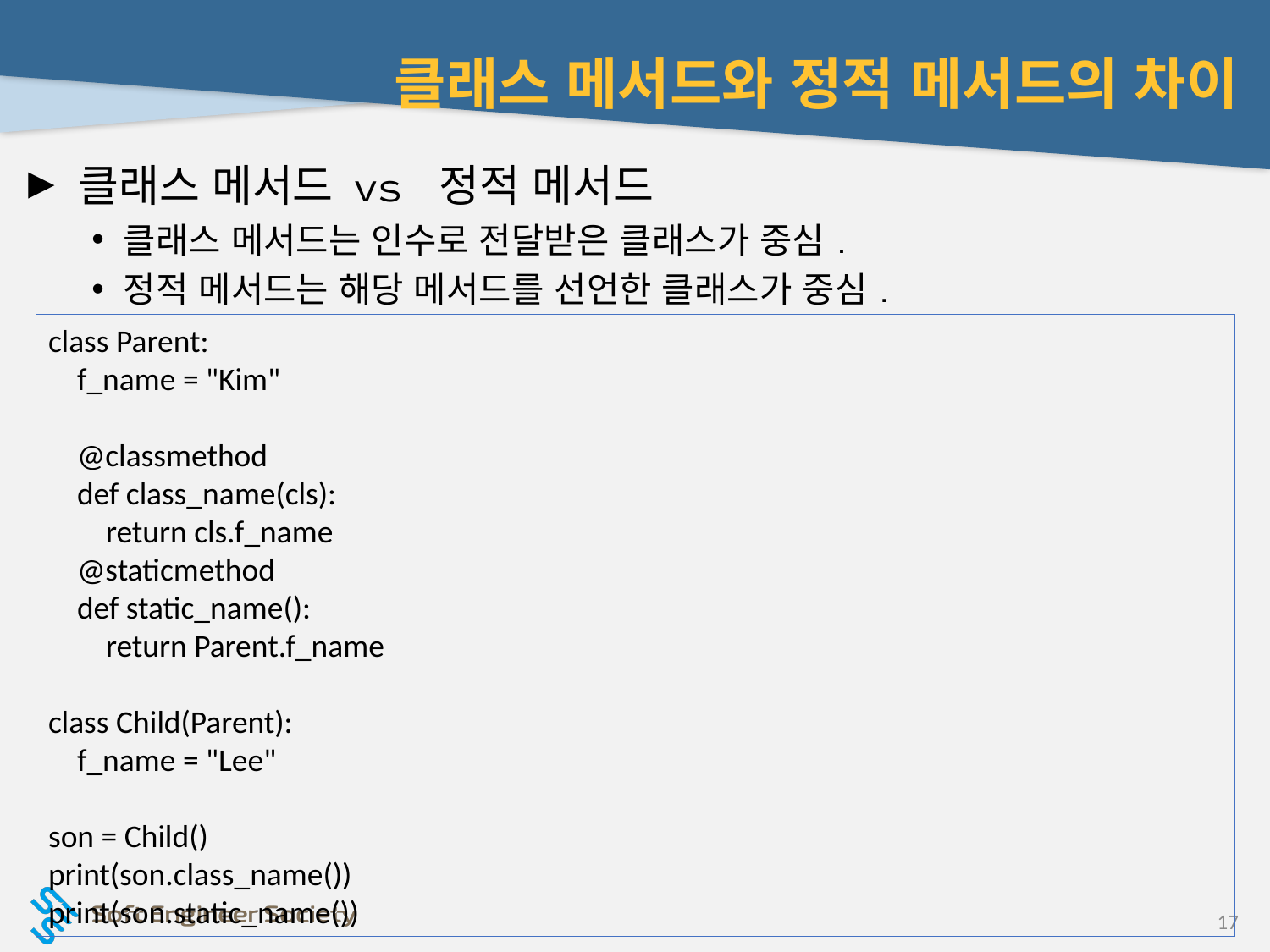

# 클래스 메서드와 정적 메서드의 차이
클래스 메서드 vs 정적 메서드
클래스 메서드는 인수로 전달받은 클래스가 중심.
정적 메서드는 해당 메서드를 선언한 클래스가 중심.
class Parent:
    f_name = "Kim"

    @classmethod
    def class_name(cls):
        return cls.f_name
    @staticmethod
    def static_name():
        return Parent.f_name

class Child(Parent):
    f_name = "Lee"

son = Child()
print(son.class_name())
print(son.static_name())
17